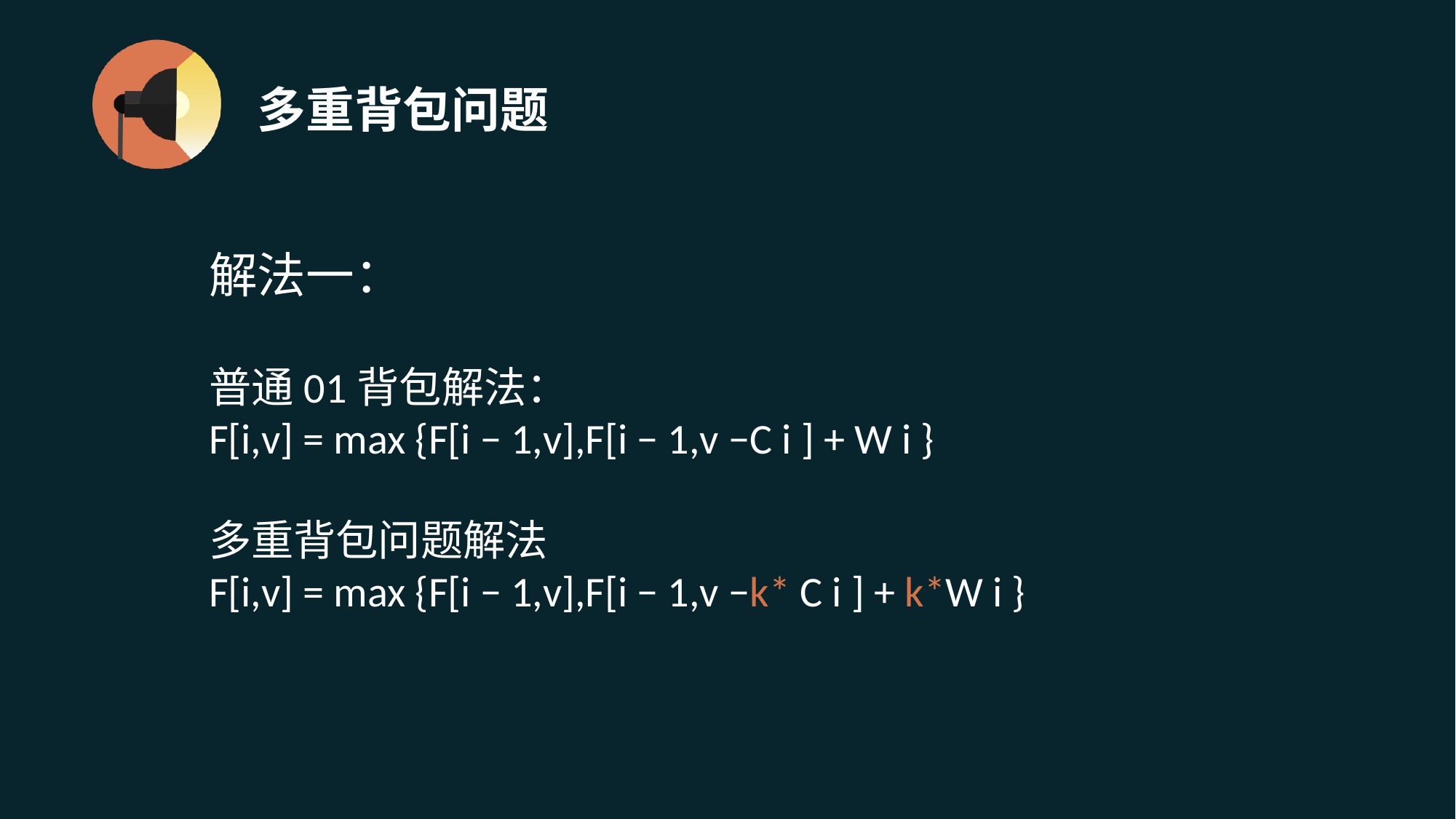

# 多重背包问题
解法一：

普通01背包解法：
F[i,v] = max {F[i − 1,v],F[i − 1,v −C i ] + W i }

多重背包问题解法
F[i,v] = max {F[i − 1,v],F[i − 1,v −k* C i ] + k*W i }